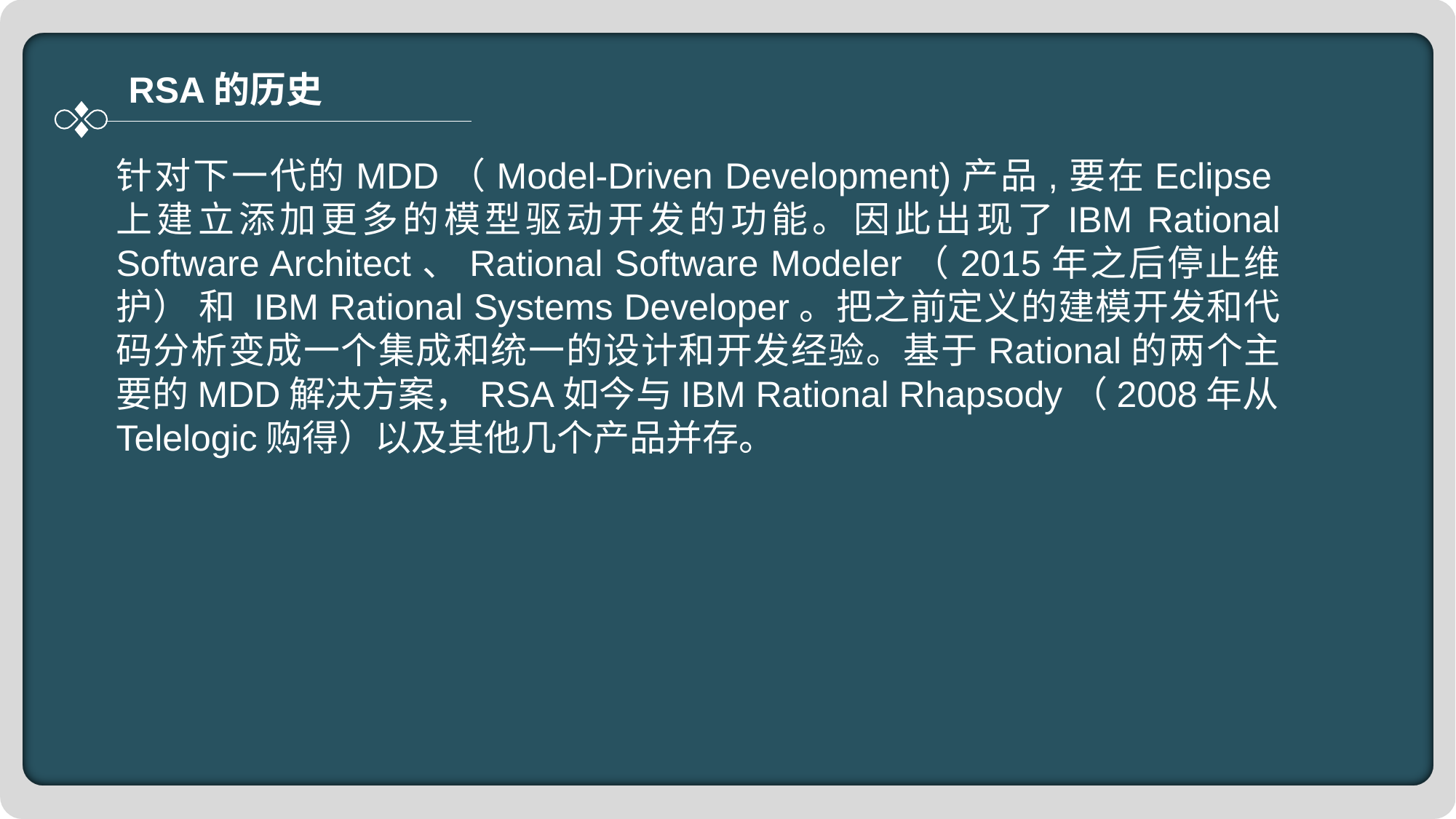

RSA的历史

针对下一代的MDD（Model-Driven Development)产品,要在Eclipse上建立添加更多的模型驱动开发的功能。因此出现了IBM Rational Software Architect、Rational Software Modeler（2015年之后停止维护） 和 IBM Rational Systems Developer。把之前定义的建模开发和代码分析变成一个集成和统一的设计和开发经验。基于Rational的两个主要的MDD解决方案，RSA如今与IBM Rational Rhapsody（2008年从Telelogic购得）以及其他几个产品并存。